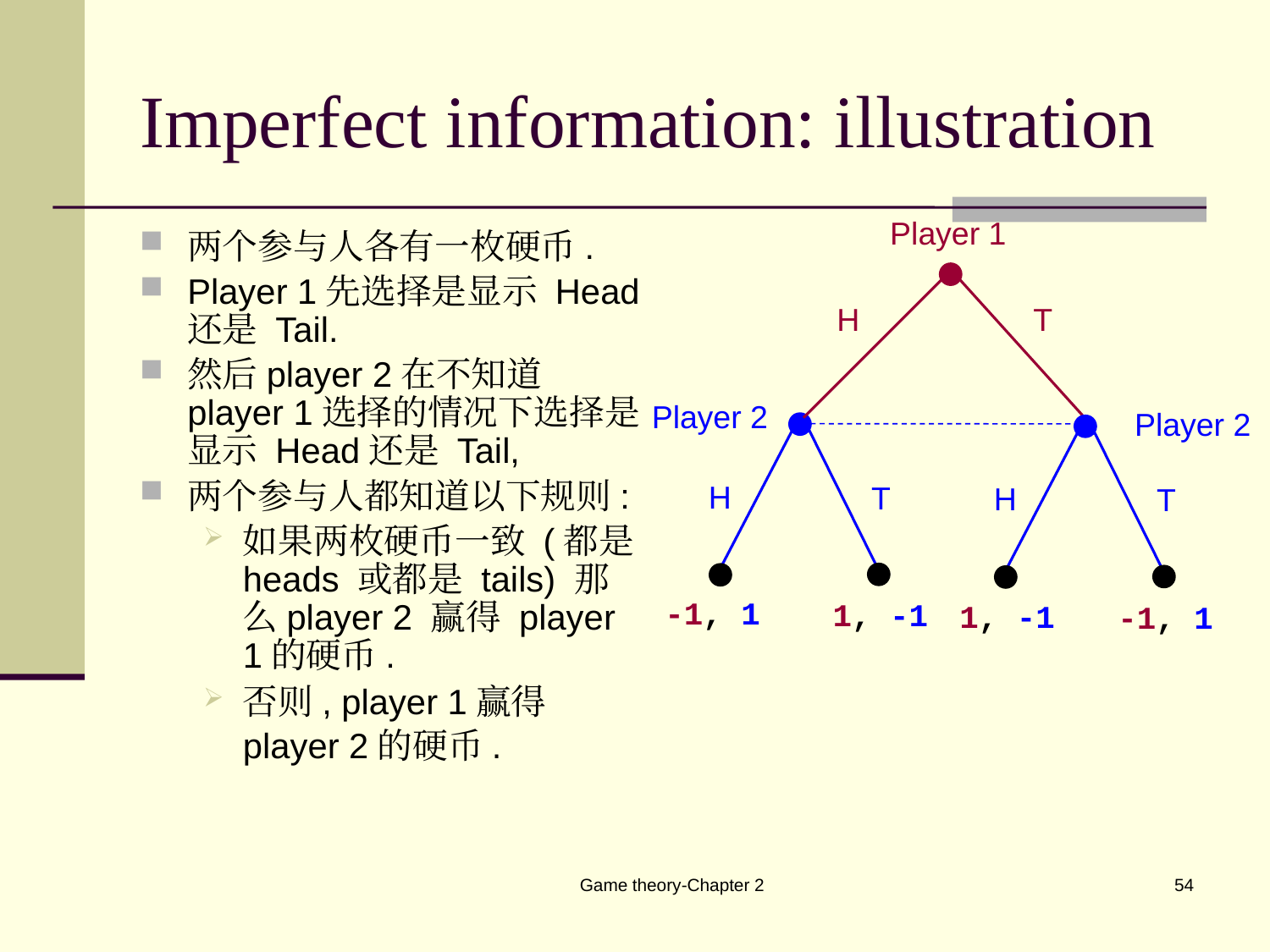

# Imperfect information: illustration
Player 1

H
T

Player 2

H
T
H
T

-1, 1
1, -1
1, -1
-1, 1
两个参与人各有一枚硬币.
Player 1先选择是显示 Head还是 Tail.
然后player 2在不知道 player 1选择的情况下选择是显示 Head还是 Tail,
两个参与人都知道以下规则:
如果两枚硬币一致 (都是heads 或都是 tails) 那么player 2 赢得 player 1的硬币.
否则, player 1赢得 player 2的硬币.
Player 2
Game theory-Chapter 2
54